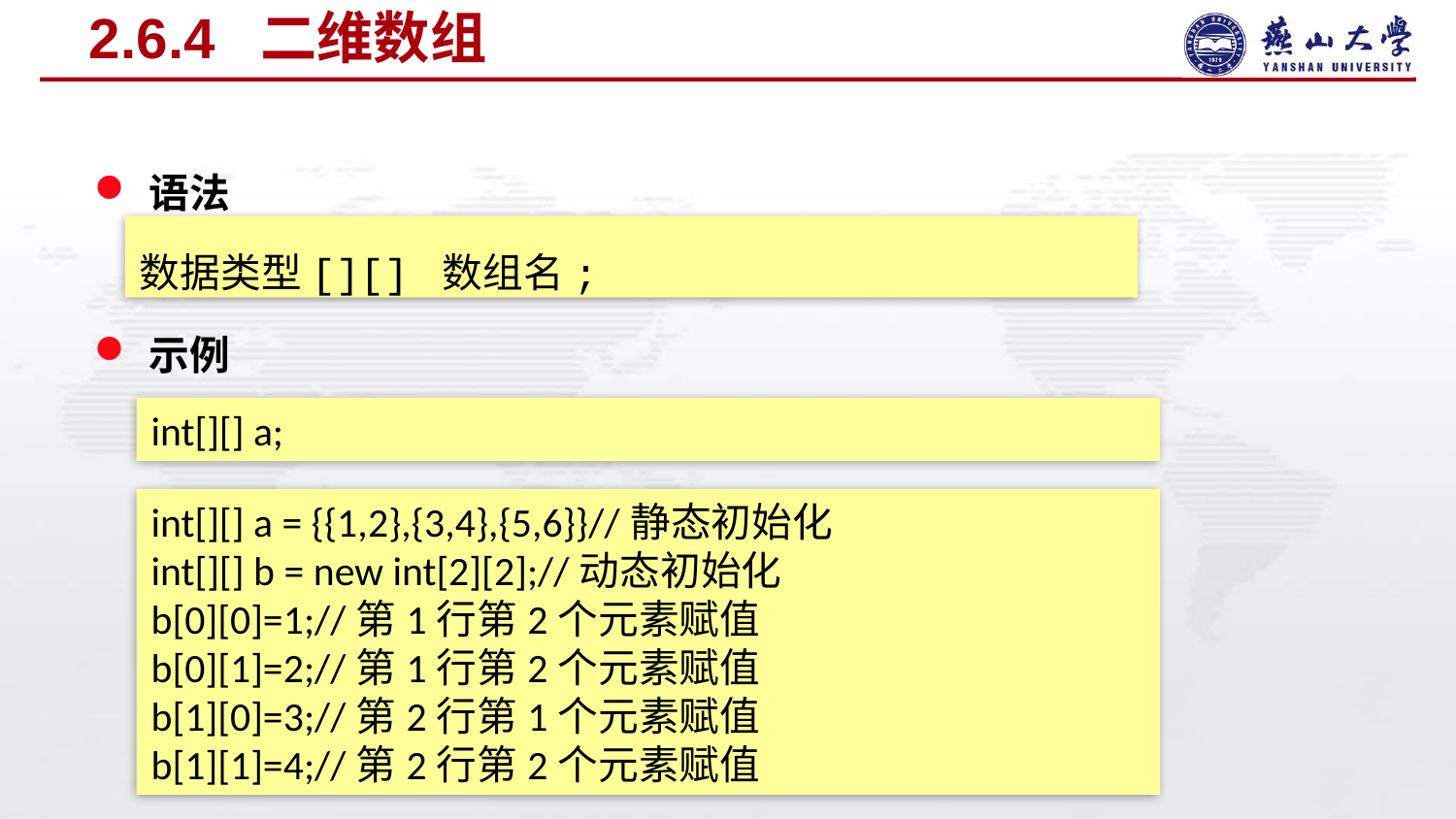

# 2.6.4  二维数组
语法

示例
数据类型[][] 数组名;
int[][] a;
int[][] a = {{1,2},{3,4},{5,6}}//静态初始化
int[][] b = new int[2][2];//动态初始化
b[0][0]=1;//第1行第2个元素赋值
b[0][1]=2;//第1行第2个元素赋值
b[1][0]=3;//第2行第1个元素赋值
b[1][1]=4;//第2行第2个元素赋值